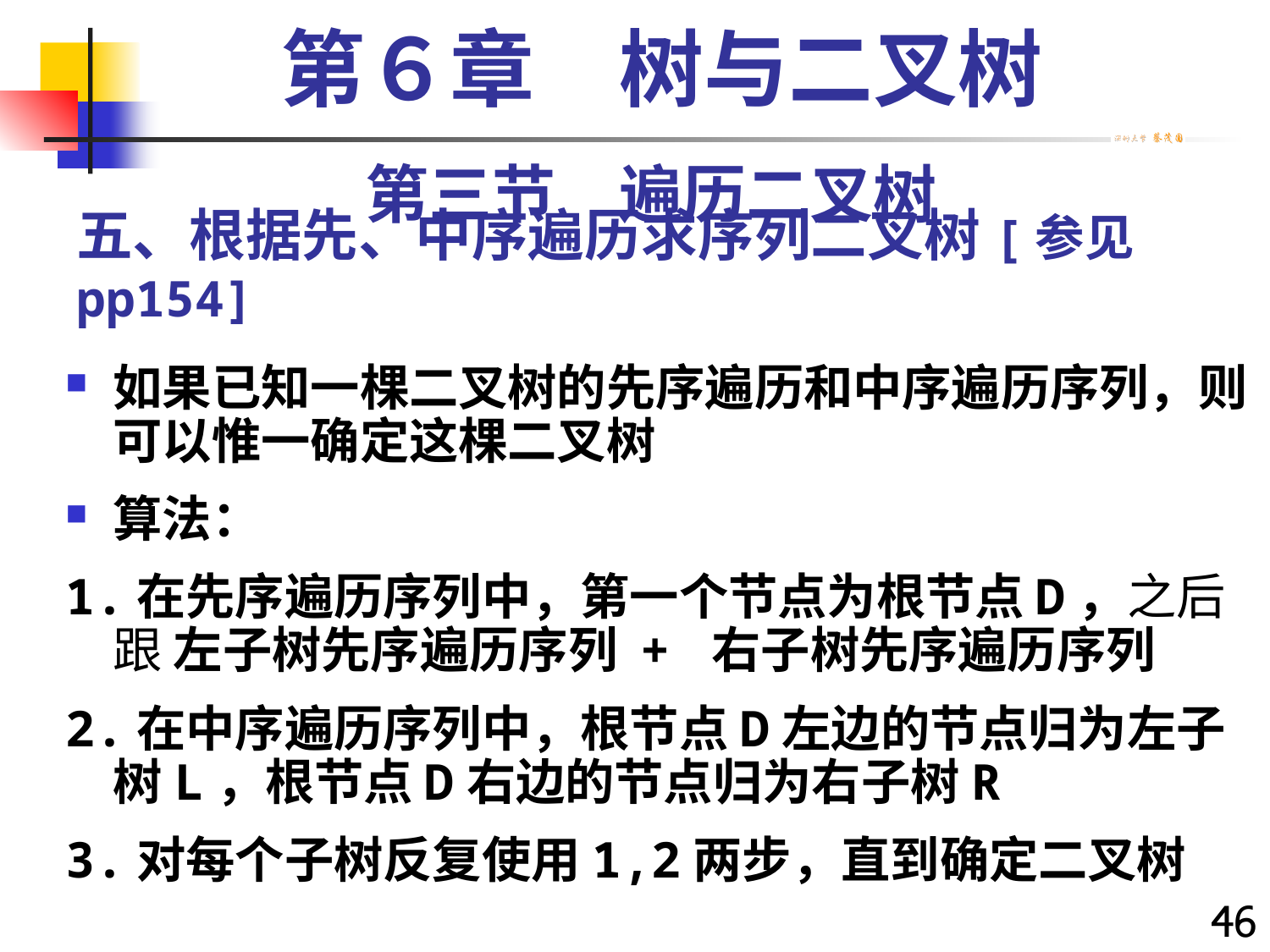

第６章　树与二叉树
第三节　遍历二叉树
# 五、根据先、中序遍历求序列二叉树[参见pp154]
如果已知一棵二叉树的先序遍历和中序遍历序列，则可以惟一确定这棵二叉树
算法：
1.在先序遍历序列中，第一个节点为根节点D，之后跟 左子树先序遍历序列 + 右子树先序遍历序列
2.在中序遍历序列中，根节点D左边的节点归为左子树L，根节点D右边的节点归为右子树R
3.对每个子树反复使用1,2两步，直到确定二叉树
46